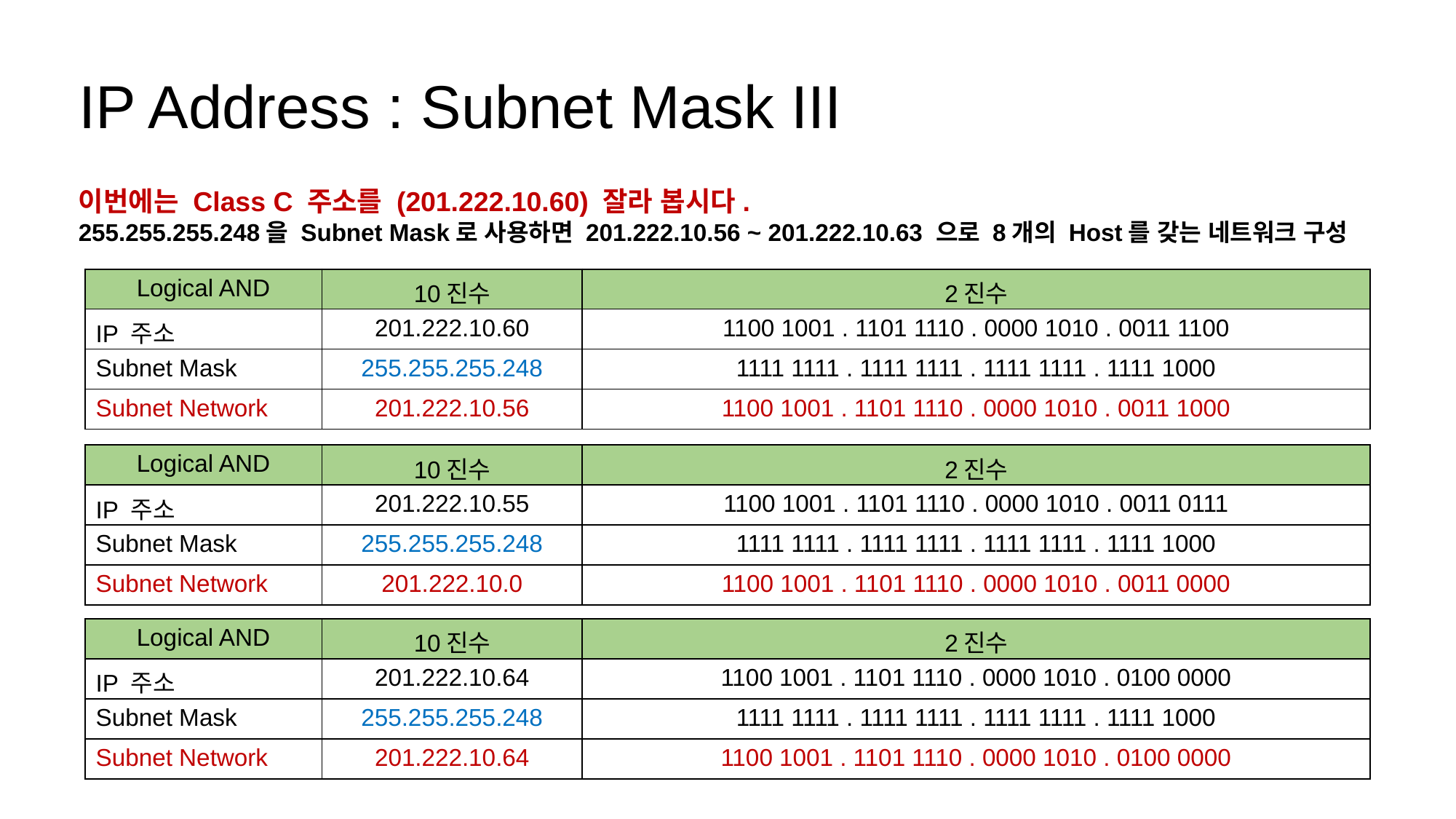

# IP Address : Subnet Mask III
이번에는 Class C 주소를 (201.222.10.60) 잘라 봅시다.
255.255.255.248을 Subnet Mask로 사용하면 201.222.10.56 ~ 201.222.10.63 으로 8개의 Host를 갖는 네트워크 구성
| Logical AND | 10진수 | 2진수 |
| --- | --- | --- |
| IP 주소 | 201.222.10.60 | 1100 1001 . 1101 1110 . 0000 1010 . 0011 1100 |
| Subnet Mask | 255.255.255.248 | 1111 1111 . 1111 1111 . 1111 1111 . 1111 1000 |
| Subnet Network | 201.222.10.56 | 1100 1001 . 1101 1110 . 0000 1010 . 0011 1000 |
| Logical AND | 10진수 | 2진수 |
| --- | --- | --- |
| IP 주소 | 201.222.10.55 | 1100 1001 . 1101 1110 . 0000 1010 . 0011 0111 |
| Subnet Mask | 255.255.255.248 | 1111 1111 . 1111 1111 . 1111 1111 . 1111 1000 |
| Subnet Network | 201.222.10.0 | 1100 1001 . 1101 1110 . 0000 1010 . 0011 0000 |
| Logical AND | 10진수 | 2진수 |
| --- | --- | --- |
| IP 주소 | 201.222.10.64 | 1100 1001 . 1101 1110 . 0000 1010 . 0100 0000 |
| Subnet Mask | 255.255.255.248 | 1111 1111 . 1111 1111 . 1111 1111 . 1111 1000 |
| Subnet Network | 201.222.10.64 | 1100 1001 . 1101 1110 . 0000 1010 . 0100 0000 |